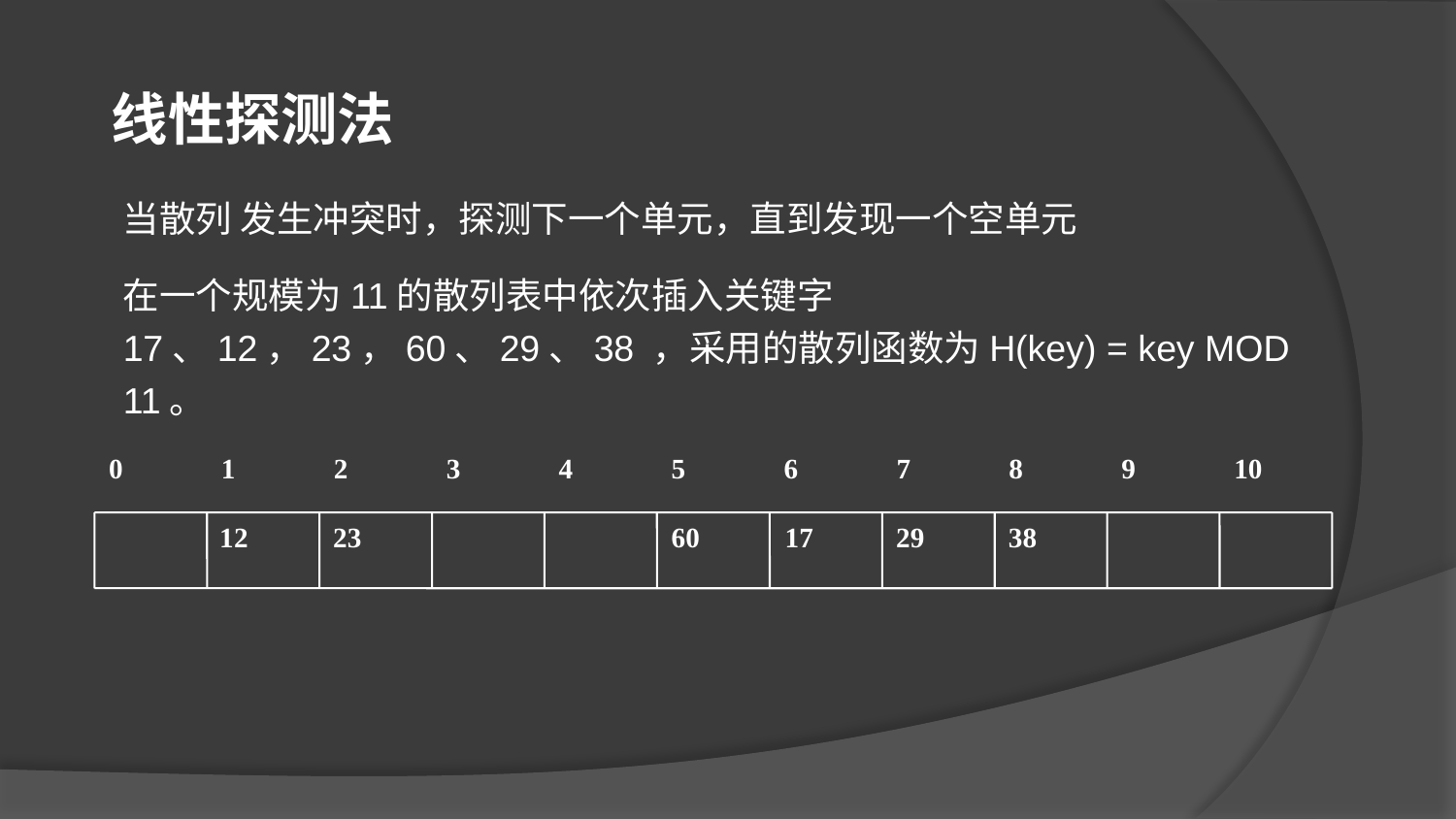

线性探测法
当散列 发生冲突时，探测下一个单元，直到发现一个空单元
在一个规模为11的散列表中依次插入关键字17、12，23，60、29、38 ，采用的散列函数为H(key) = key MOD 11。
0

1

2

3

4

5

6

7

8

9

10

12
23
60
17
29
38